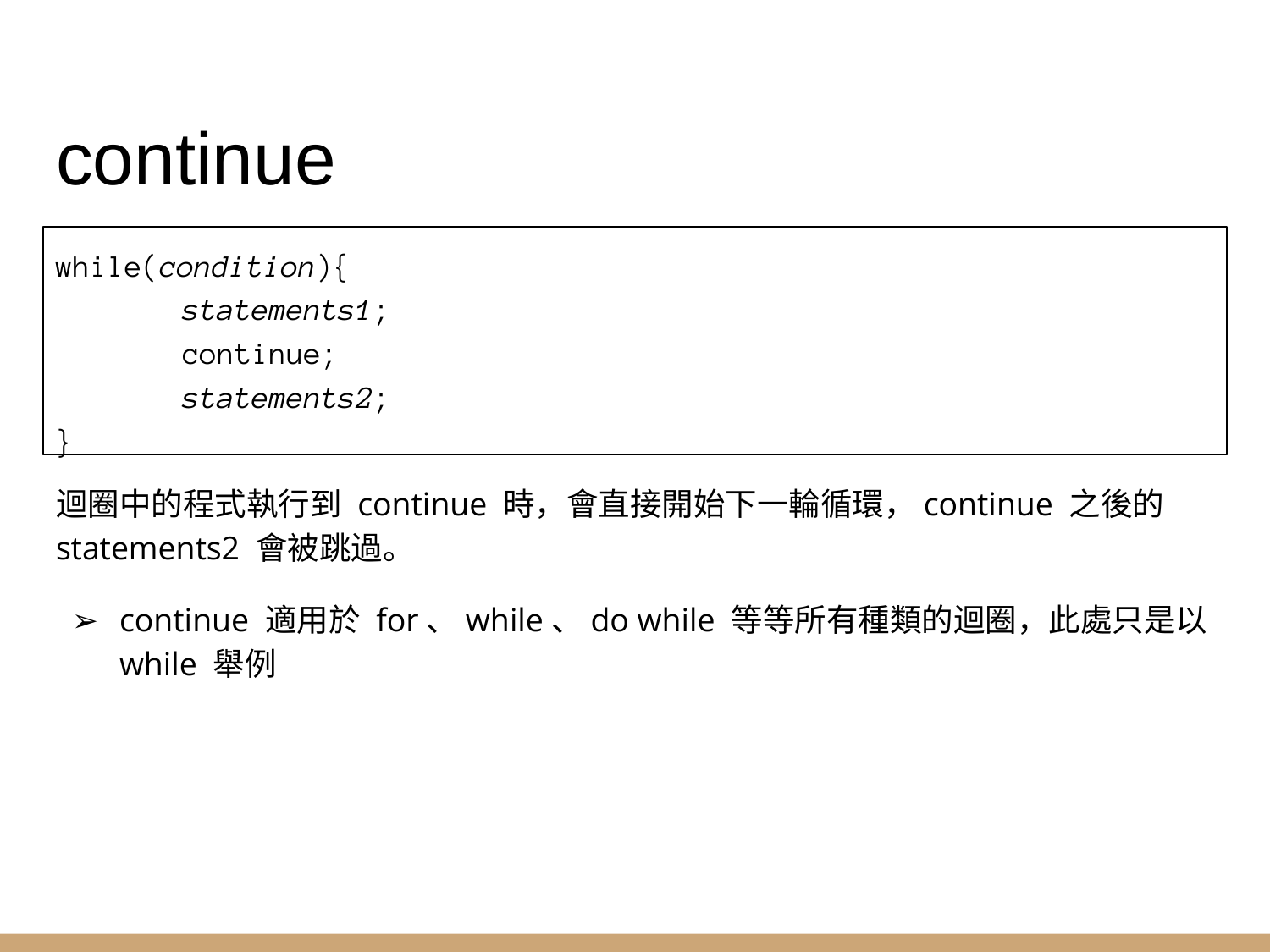

# continue
while(condition){
	statements1;
	continue;
	statements2;
}
迴圈中的程式執行到 continue 時，會直接開始下一輪循環，continue 之後的 statements2 會被跳過。
continue 適用於 for、while、do while 等等所有種類的迴圈，此處只是以 while 舉例